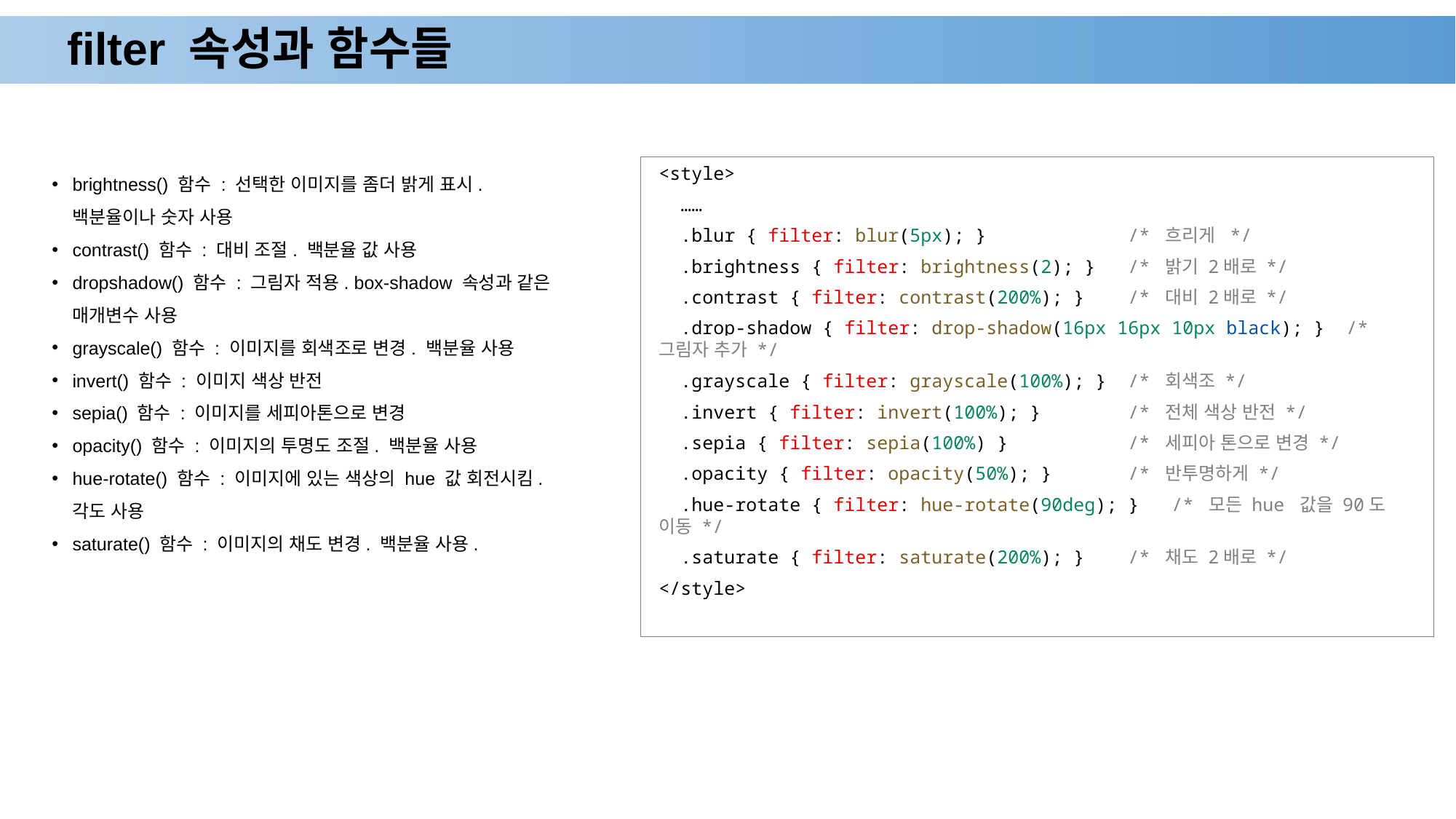

# filter 속성과 함수들
brightness() 함수 : 선택한 이미지를 좀더 밝게 표시.
백분율이나 숫자 사용
contrast() 함수 : 대비 조절. 백분율 값 사용
dropshadow() 함수 : 그림자 적용. box-shadow 속성과 같은
매개변수 사용
grayscale() 함수 : 이미지를 회색조로 변경. 백분율 사용
invert() 함수 : 이미지 색상 반전
sepia() 함수 : 이미지를 세피아톤으로 변경
opacity() 함수 : 이미지의 투명도 조절. 백분율 사용
hue-rotate() 함수 : 이미지에 있는 색상의 hue 값 회전시킴.
각도 사용
saturate() 함수 : 이미지의 채도 변경. 백분율 사용.
<style>
  ……
  .blur { filter: blur(5px); }             /* 흐리게  */
  .brightness { filter: brightness(2); }   /* 밝기 2배로 */
  .contrast { filter: contrast(200%); }    /* 대비 2배로 */
  .drop-shadow { filter: drop-shadow(16px 16px 10px black); }  /* 그림자 추가 */
  .grayscale { filter: grayscale(100%); }  /* 회색조 */
  .invert { filter: invert(100%); }        /* 전체 색상 반전 */
  .sepia { filter: sepia(100%) }           /* 세피아 톤으로 변경 */
  .opacity { filter: opacity(50%); }       /* 반투명하게 */
  .hue-rotate { filter: hue-rotate(90deg); }   /* 모든 hue 값을 90도 이동 */
  .saturate { filter: saturate(200%); }    /* 채도 2배로 */
</style>